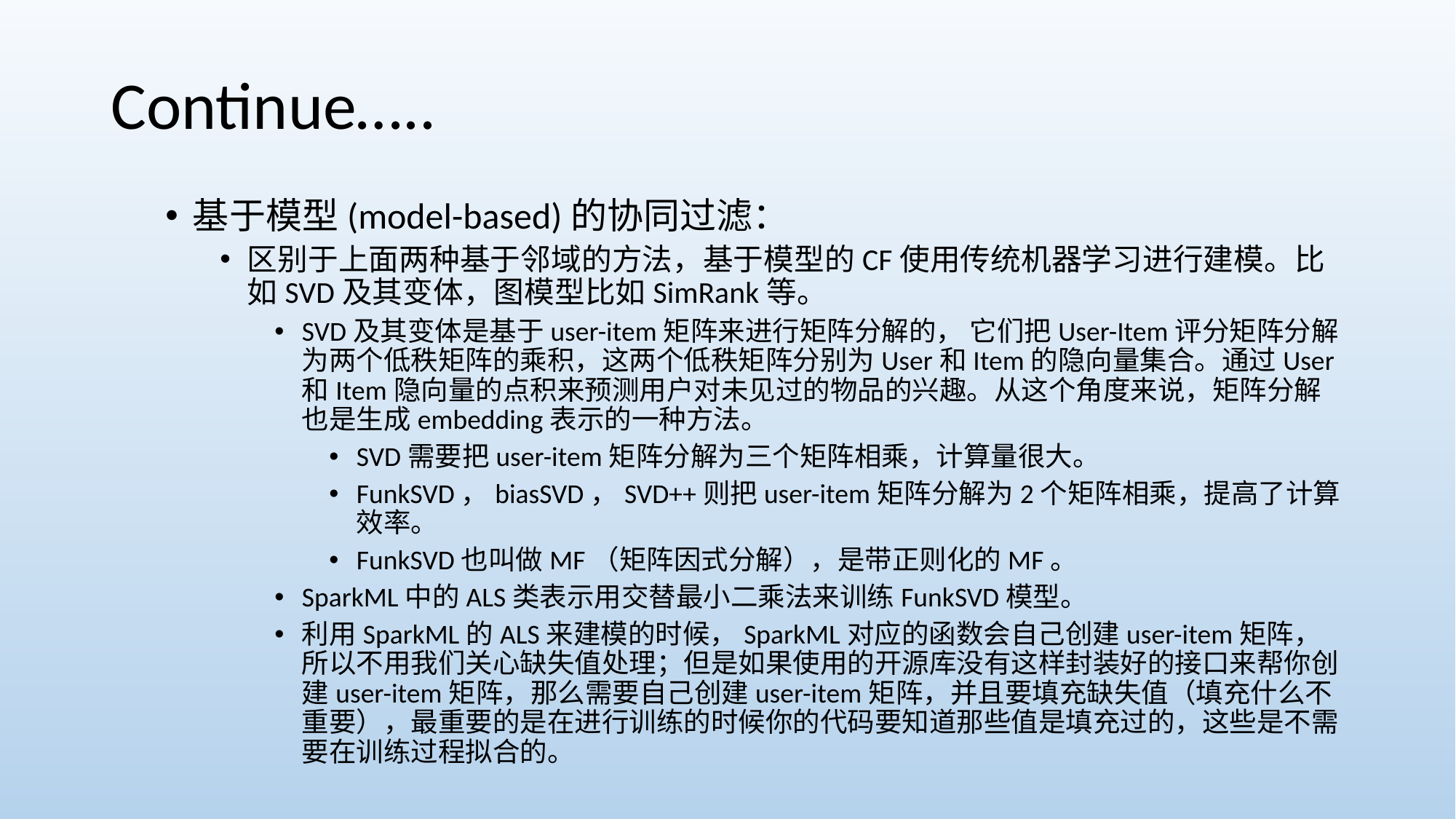

# Continue…..
基于模型(model-based)的协同过滤：
区别于上面两种基于邻域的方法，基于模型的CF使用传统机器学习进行建模。比如SVD及其变体，图模型比如SimRank等。
SVD及其变体是基于user-item矩阵来进行矩阵分解的， 它们把User-Item评分矩阵分解为两个低秩矩阵的乘积，这两个低秩矩阵分别为User和Item的隐向量集合。通过User和Item隐向量的点积来预测用户对未见过的物品的兴趣。从这个角度来说，矩阵分解也是生成embedding表示的一种方法。
SVD需要把user-item矩阵分解为三个矩阵相乘，计算量很大。
FunkSVD，biasSVD，SVD++则把user-item矩阵分解为2个矩阵相乘，提高了计算效率。
FunkSVD也叫做MF（矩阵因式分解），是带正则化的MF。
SparkML中的ALS类表示用交替最小二乘法来训练FunkSVD模型。
利用SparkML的ALS来建模的时候，SparkML对应的函数会自己创建user-item矩阵，所以不用我们关心缺失值处理；但是如果使用的开源库没有这样封装好的接口来帮你创建user-item矩阵，那么需要自己创建user-item矩阵，并且要填充缺失值（填充什么不重要），最重要的是在进行训练的时候你的代码要知道那些值是填充过的，这些是不需要在训练过程拟合的。